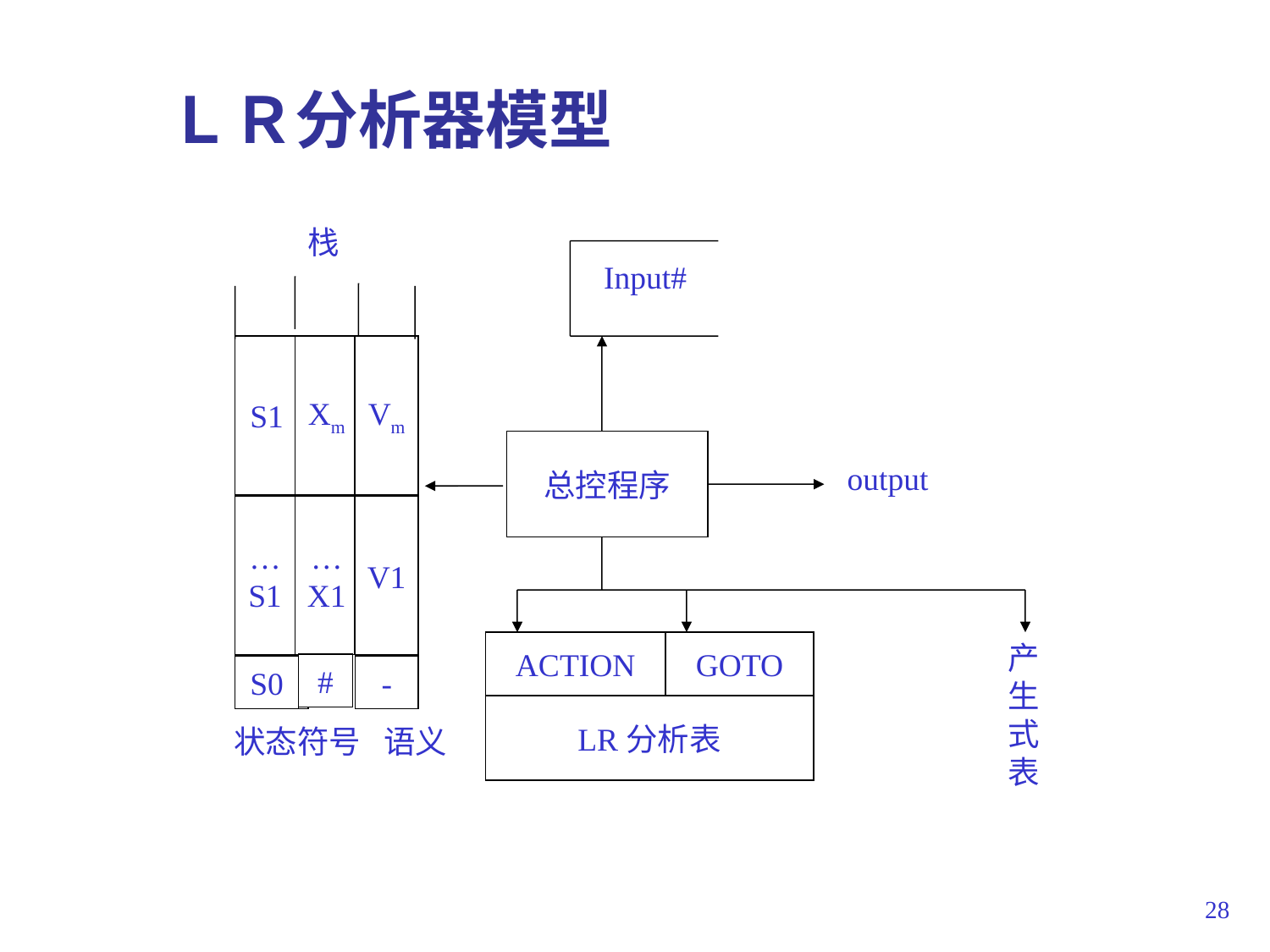

# ＬＲ分析器模型
栈

Input#

S1
Xm
Vm
Vm

总控程序
output

…
S1
…
S1
…
X1
V1
V1

ACTION
GOTO
产生式表
#
S0
S0
-
-
LR分析表
    状态
符号
    语义
28